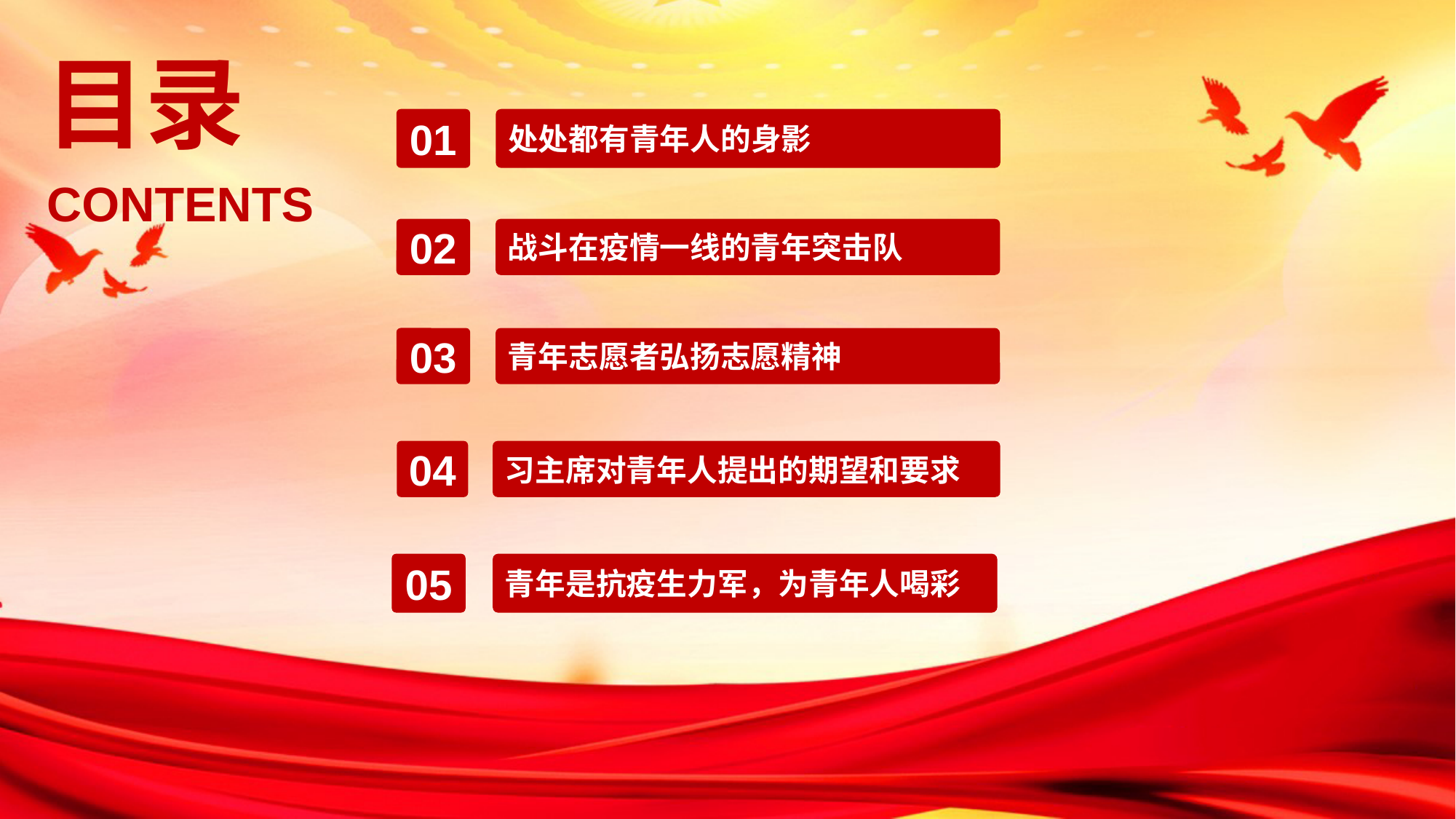

目录
01
处处都有青年人的身影
CONTENTS
02
战斗在疫情一线的青年突击队
03
青年志愿者弘扬志愿精神
04
习主席对青年人提出的期望和要求
05
青年是抗疫生力军，为青年人喝彩